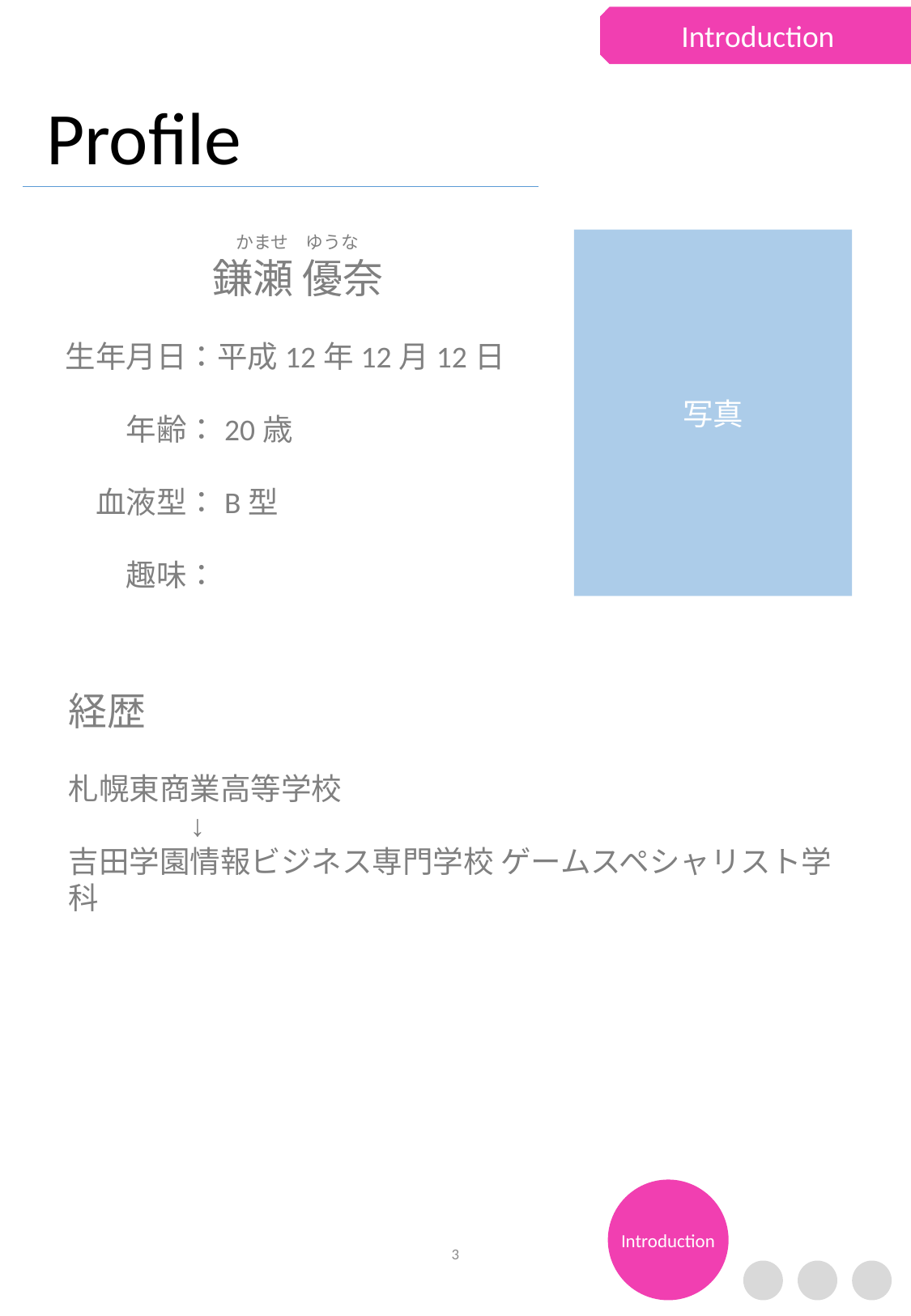

Introduction
Profile
かませ　ゆうな
鎌瀬 優奈

　生年月日：平成12年12月12日

　　　年齢：20歳

　　血液型：B型

　　　趣味：
写真
経歴

札幌東商業高等学校
	↓
吉田学園情報ビジネス専門学校 ゲームスペシャリスト学科
Introduction
3